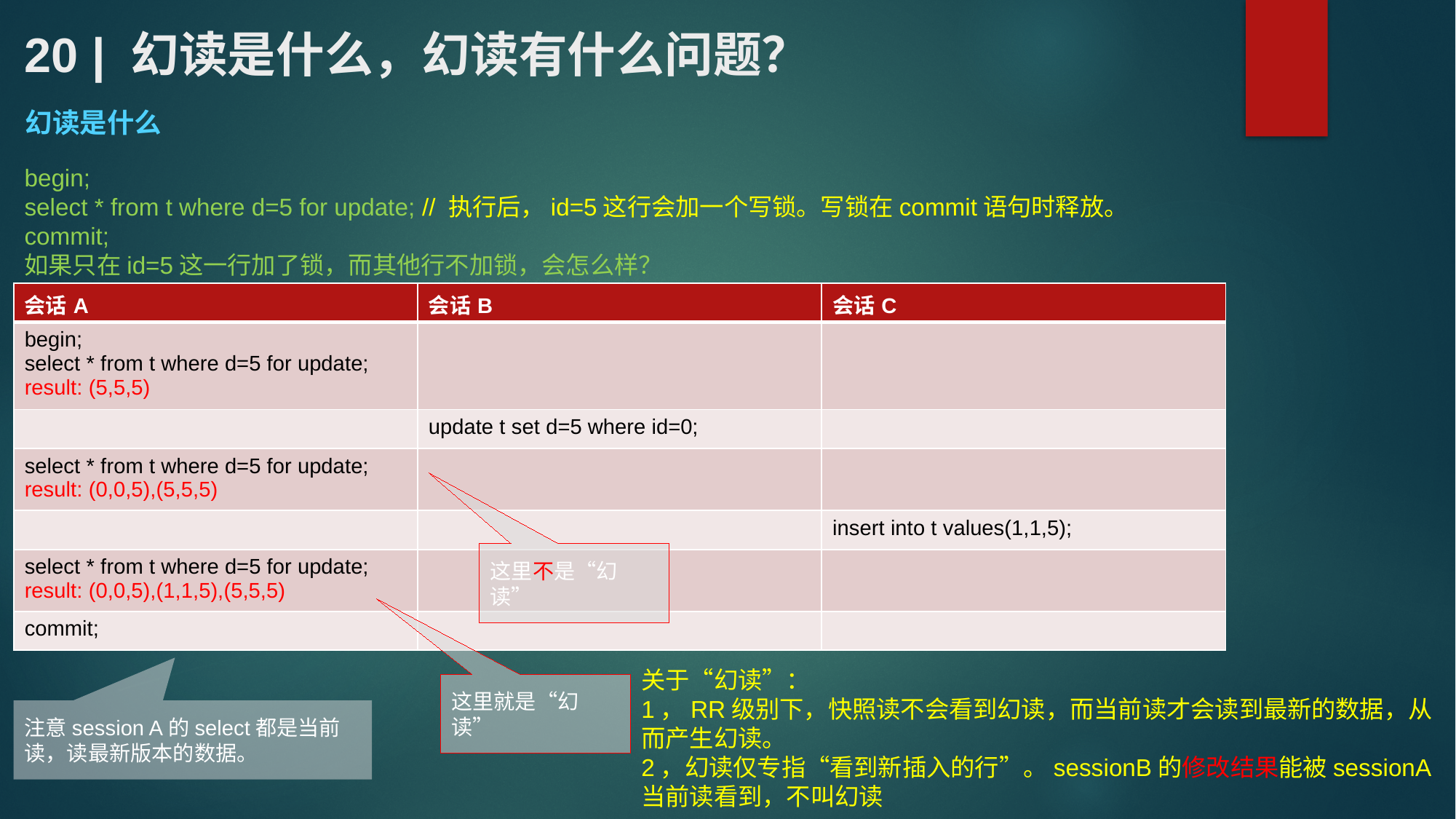

# 20 | 幻读是什么，幻读有什么问题？
幻读是什么
begin;
select * from t where d=5 for update; // 执行后，id=5这行会加一个写锁。写锁在commit语句时释放。
commit;
如果只在id=5这一行加了锁，而其他行不加锁，会怎么样？
| 会话A | 会话B | 会话C |
| --- | --- | --- |
| begin; select \* from t where d=5 for update; result: (5,5,5) |  |  |
|  | update t set d=5 where id=0; |  |
| select \* from t where d=5 for update; result: (0,0,5),(5,5,5) |  |  |
|  |  | insert into t values(1,1,5); |
| select \* from t where d=5 for update; result: (0,0,5),(1,1,5),(5,5,5) |  |  |
| commit; |  |  |
某线程正在请求或者持有MDL写锁，把select语句堵住了。
这里不是“幻读”
关于“幻读”：
1，RR级别下，快照读不会看到幻读，而当前读才会读到最新的数据，从而产生幻读。
2，幻读仅专指“看到新插入的行”。sessionB的修改结果能被sessionA当前读看到，不叫幻读

这里就是“幻读”
注意session A的select都是当前读，读最新版本的数据。